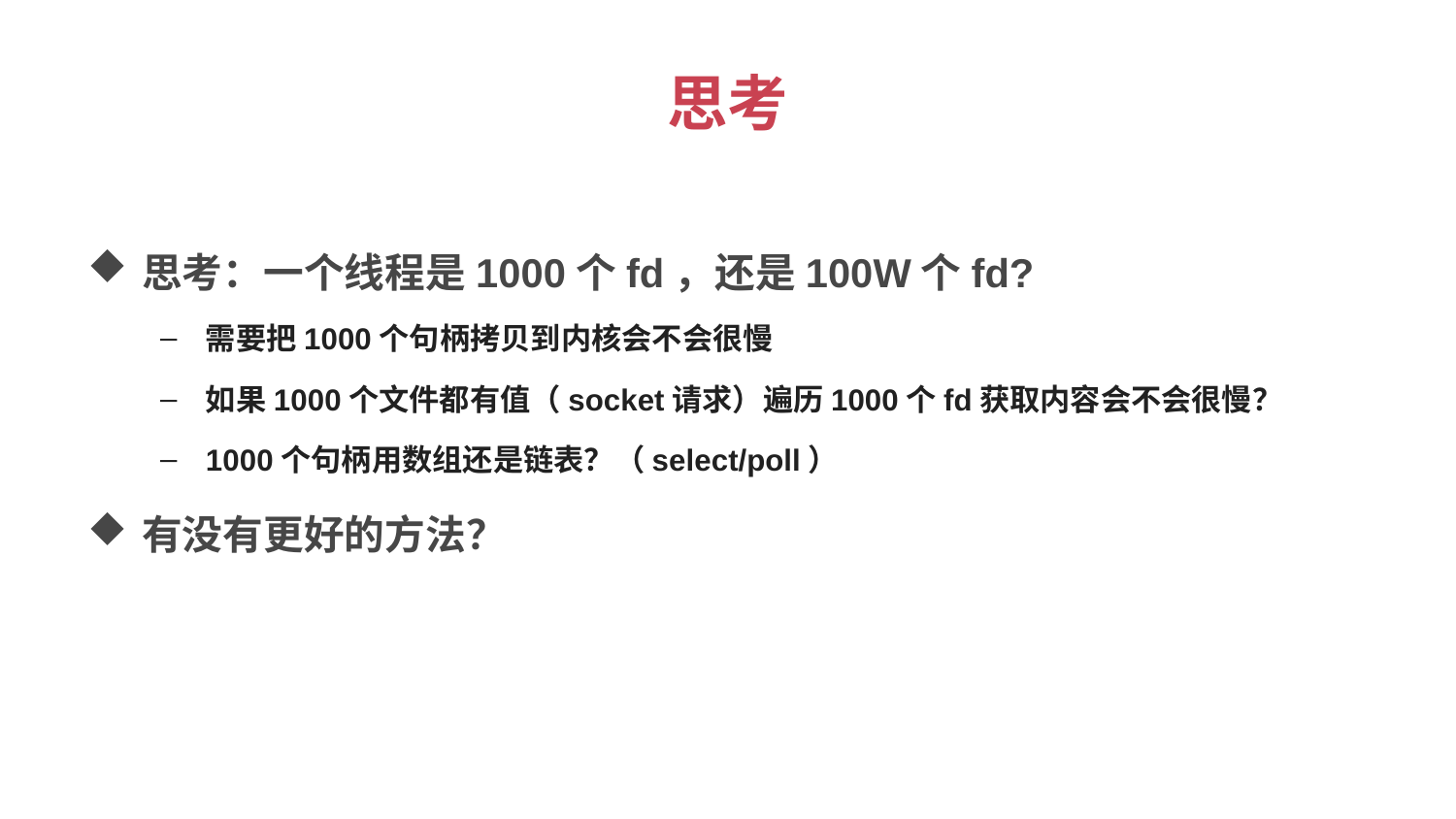

# 思考
思考：一个线程是1000个fd，还是100W个fd?
需要把1000个句柄拷贝到内核会不会很慢
如果1000个文件都有值（socket请求）遍历1000个fd获取内容会不会很慢？
1000个句柄用数组还是链表？（select/poll）
有没有更好的方法？